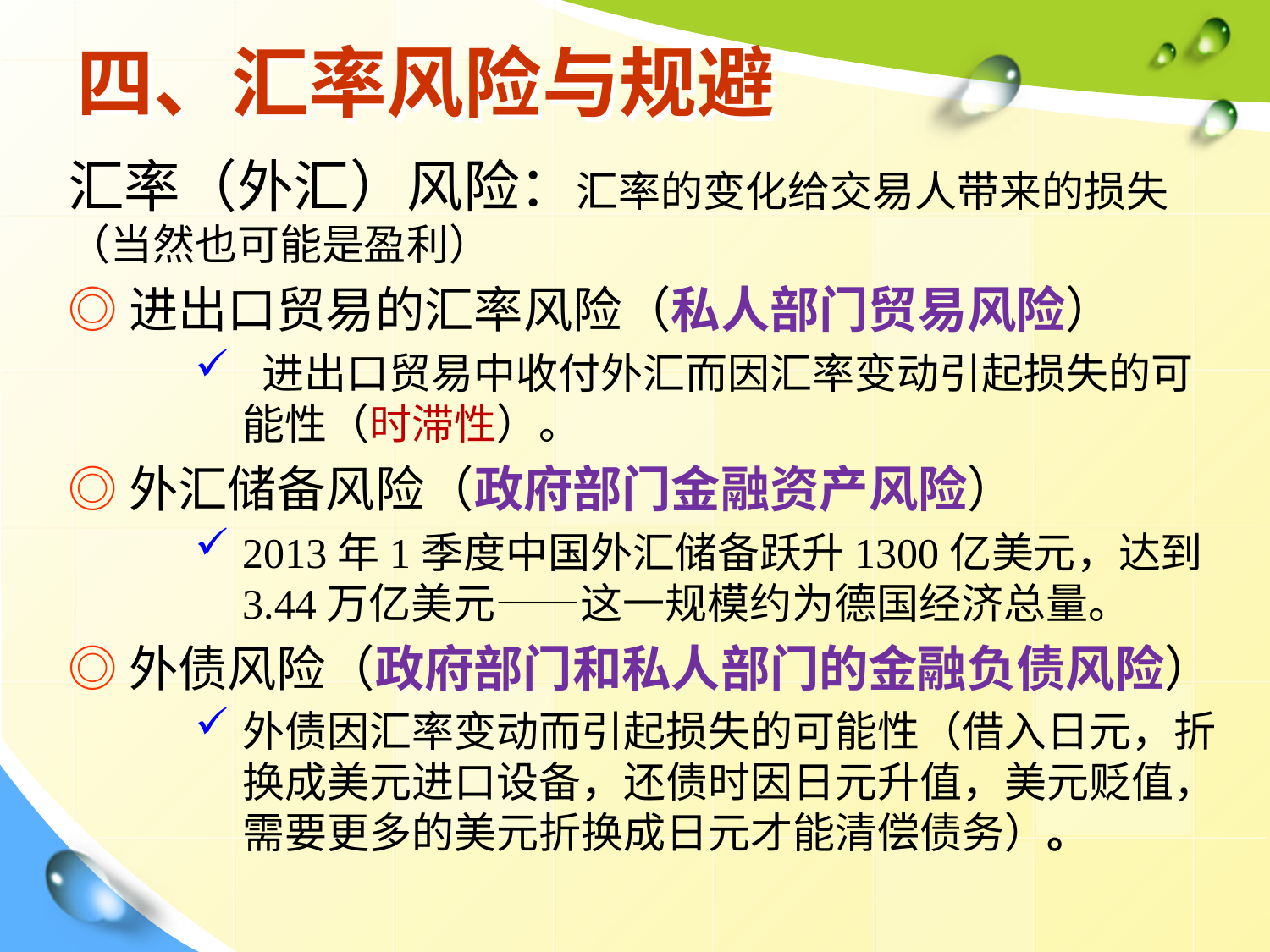

# 四、汇率风险与规避
汇率（外汇）风险：汇率的变化给交易人带来的损失（当然也可能是盈利）
◎进出口贸易的汇率风险（私人部门贸易风险）
 进出口贸易中收付外汇而因汇率变动引起损失的可能性（时滞性）。
◎外汇储备风险（政府部门金融资产风险）
2013年1季度中国外汇储备跃升1300亿美元，达到3.44万亿美元——这一规模约为德国经济总量。
◎外债风险（政府部门和私人部门的金融负债风险）
外债因汇率变动而引起损失的可能性（借入日元，折换成美元进口设备，还债时因日元升值，美元贬值，需要更多的美元折换成日元才能清偿债务）。